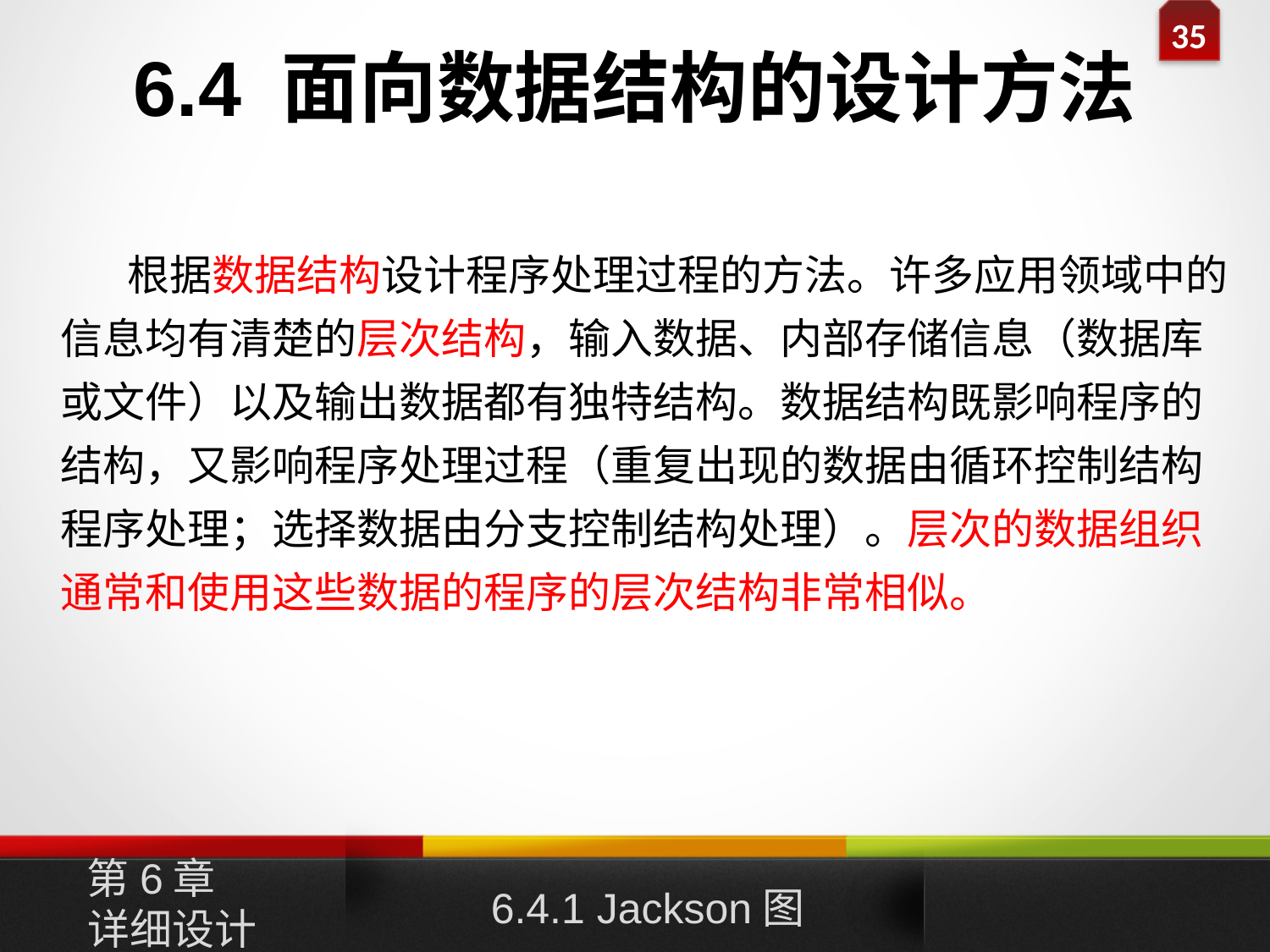

# 6.4 面向数据结构的设计方法
      根据数据结构设计程序处理过程的方法。许多应用领域中的信息均有清楚的层次结构，输入数据、内部存储信息（数据库或文件）以及输出数据都有独特结构。数据结构既影响程序的结构，又影响程序处理过程（重复出现的数据由循环控制结构程序处理；选择数据由分支控制结构处理）。层次的数据组织通常和使用这些数据的程序的层次结构非常相似。
第6章
详细设计
6.4.1 Jackson图